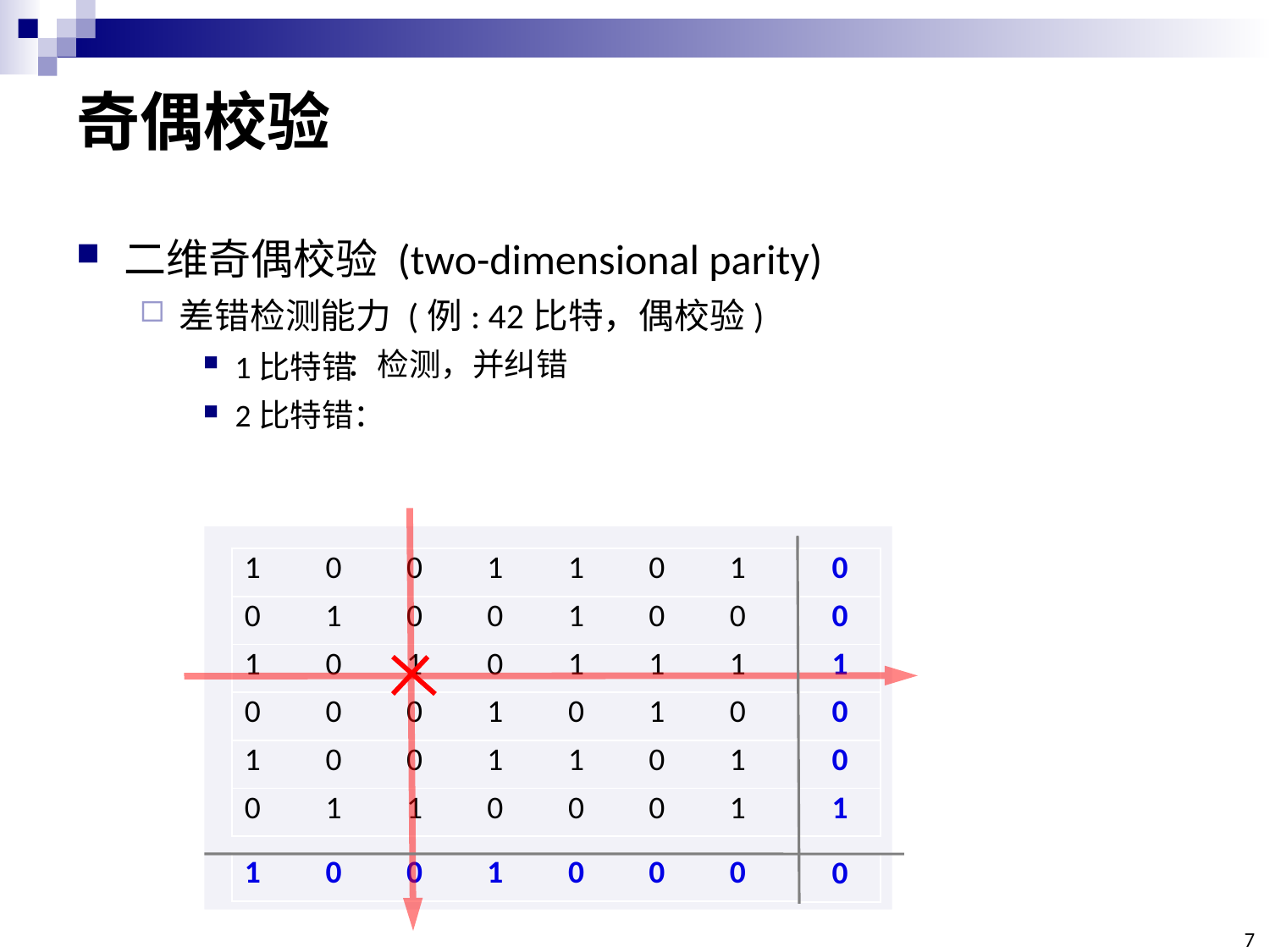

# 奇偶校验
二维奇偶校验 (two-dimensional parity)
差错检测能力 (例: 42比特，偶校验)
1比特错
2比特错：
：检测，并纠错

| 0 |
| --- |
| 0 |
| 1 |
| 0 |
| 0 |
| 1 |
| 1 | 0 | 0 | 1 | 1 | 0 | 1 |
| --- | --- | --- | --- | --- | --- | --- |
| 0 | 1 | 0 | 0 | 1 | 0 | 0 |
| 1 | 0 | 1 | 0 | 1 | 1 | 1 |
| 0 | 0 | 0 | 1 | 0 | 1 | 0 |
| 1 | 0 | 0 | 1 | 1 | 0 | 1 |
| 0 | 1 | 1 | 0 | 0 | 0 | 1 |

| 1 | 0 | 0 | 1 | 0 | 0 | 0 |
| --- | --- | --- | --- | --- | --- | --- |
| 0 |
| --- |

7